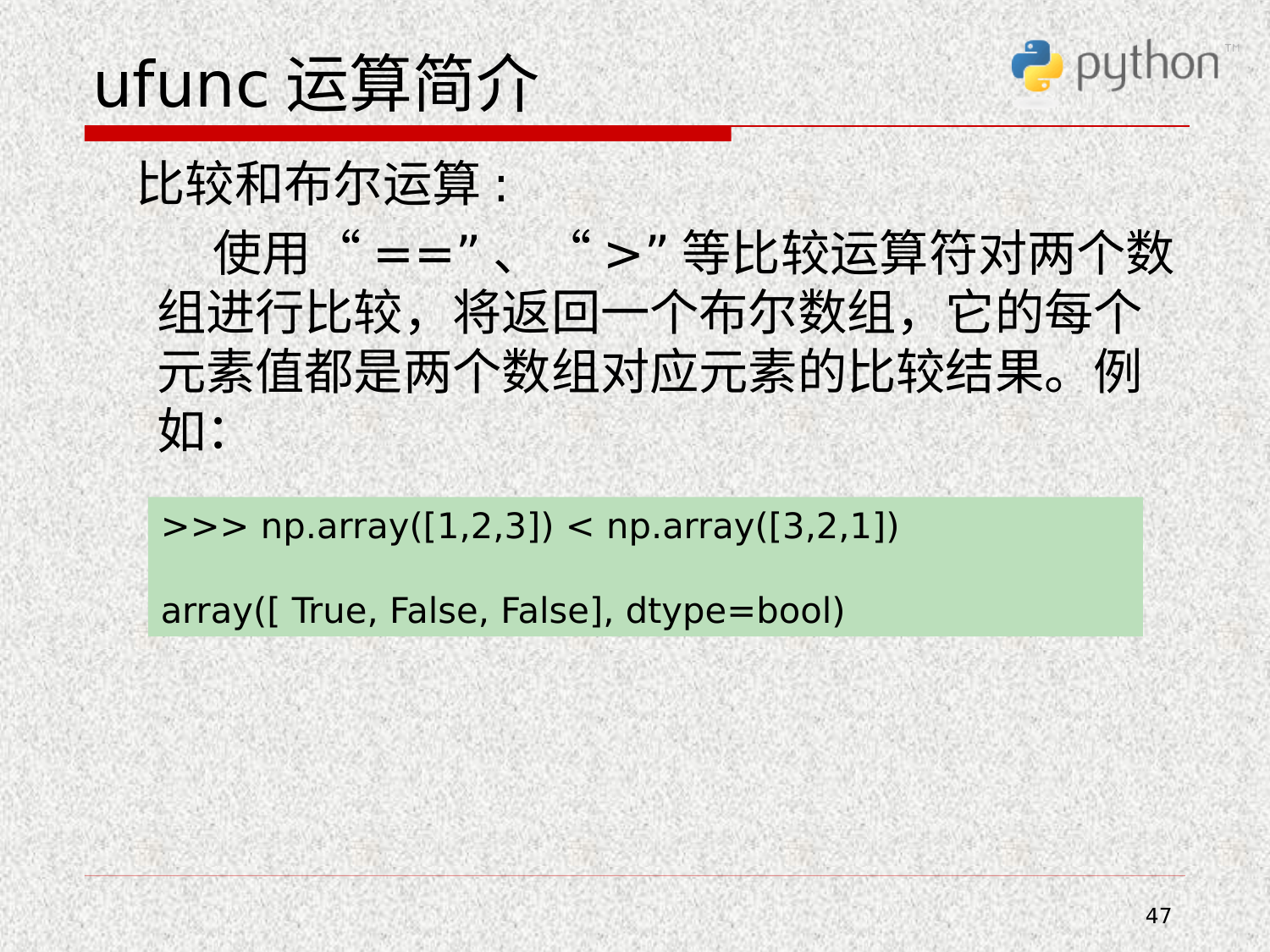

# ufunc运算简介
   比较和布尔运算:
          使用“==”、“>”等比较运算符对两个数组进行比较，将返回一个布尔数组，它的每个元素值都是两个数组对应元素的比较结果。例如：

>>> np.array([1,2,3]) < np.array([3,2,1])

array([ True, False, False], dtype=bool)
47